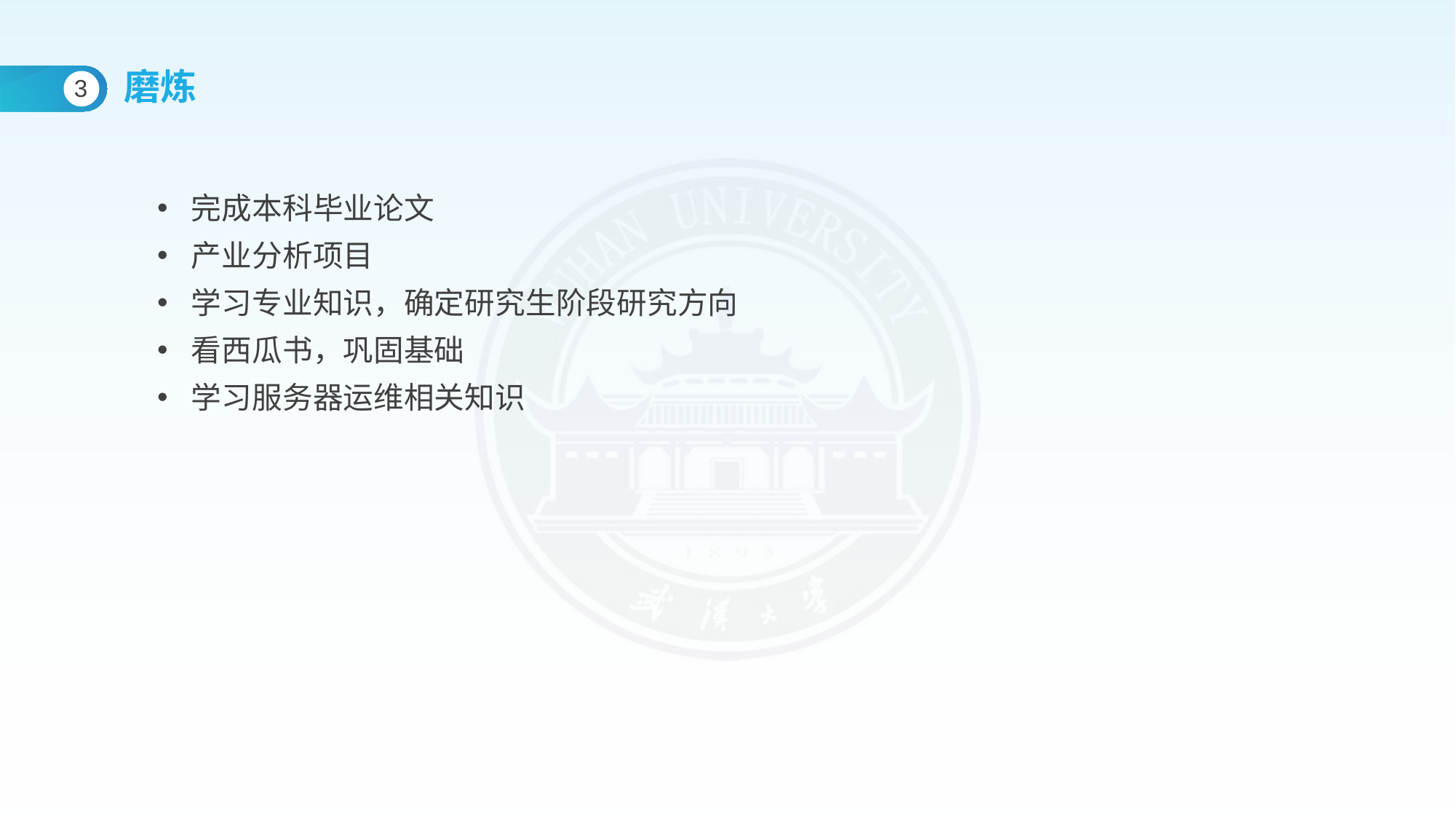

磨炼
3
完成本科毕业论文
产业分析项目
学习专业知识，确定研究生阶段研究方向
看西瓜书，巩固基础
学习服务器运维相关知识